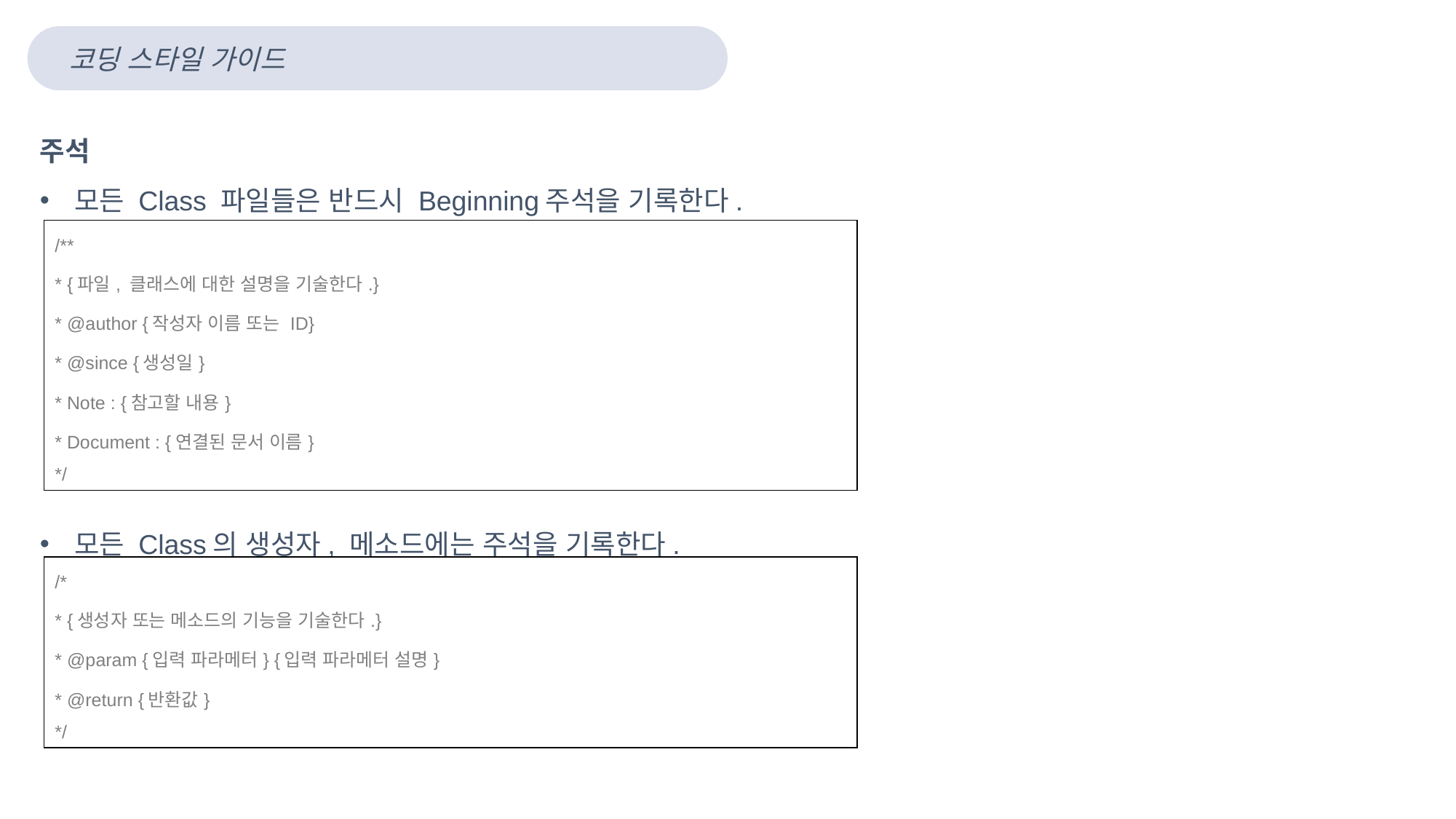

코딩 스타일 가이드
주석
모든 Class 파일들은 반드시 Beginning주석을 기록한다.

모든 Class의 생성자, 메소드에는 주석을 기록한다.

| /\*\* \* {파일, 클래스에 대한 설명을 기술한다.} \* @author {작성자 이름 또는 ID} \* @since {생성일} \* Note : {참고할 내용} \* Document : {연결된 문서 이름} \*/ |
| --- |
| /\* \* {생성자 또는 메소드의 기능을 기술한다.} \* @param {입력 파라메터} {입력 파라메터 설명} \* @return {반환값} \*/ |
| --- |